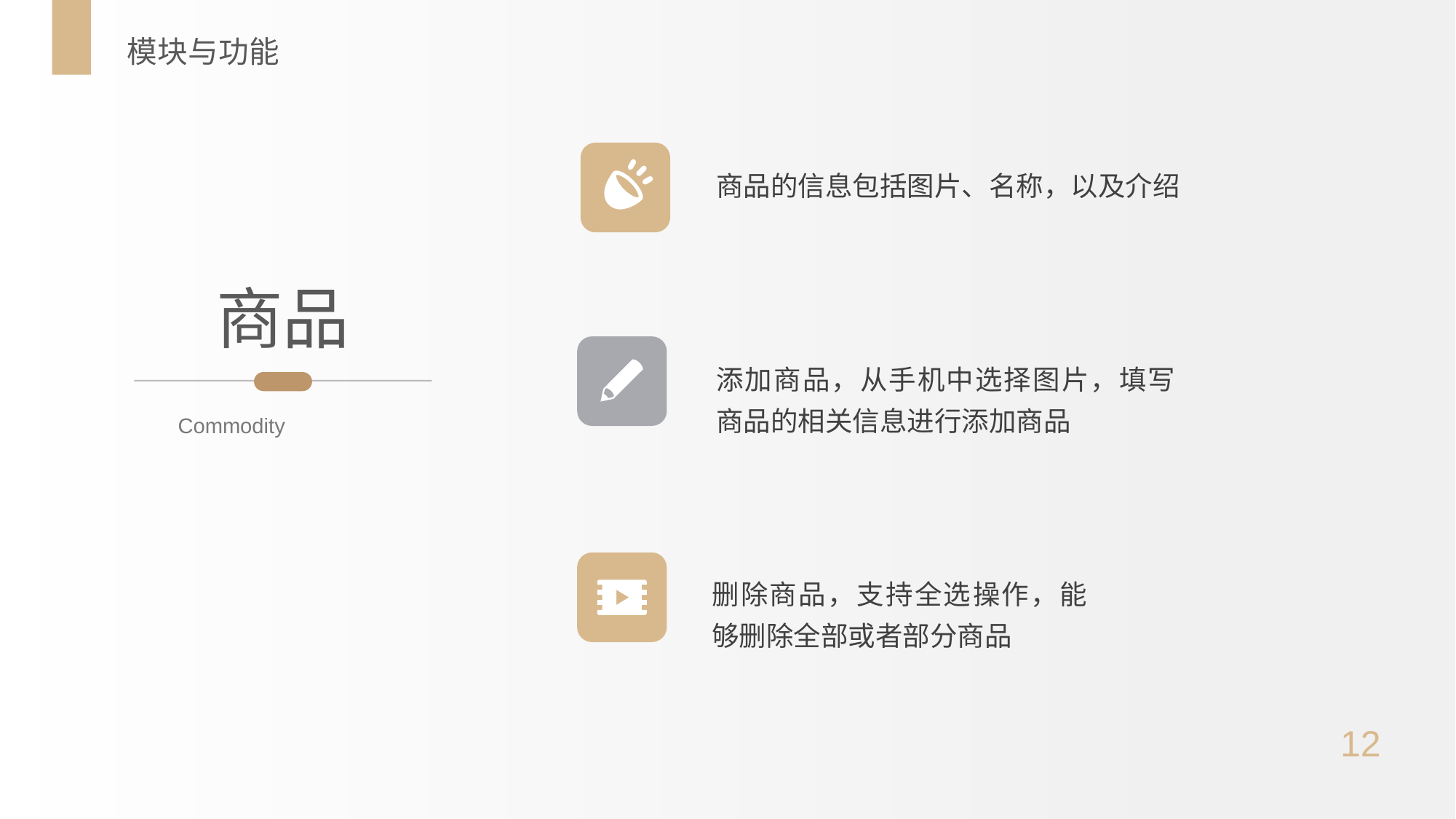

模块与功能

商品的信息包括图片、名称，以及介绍

商品

Commodity

添加商品，从手机中选择图片，填写商品的相关信息进行添加商品

删除商品，支持全选操作，能够删除全部或者部分商品

12